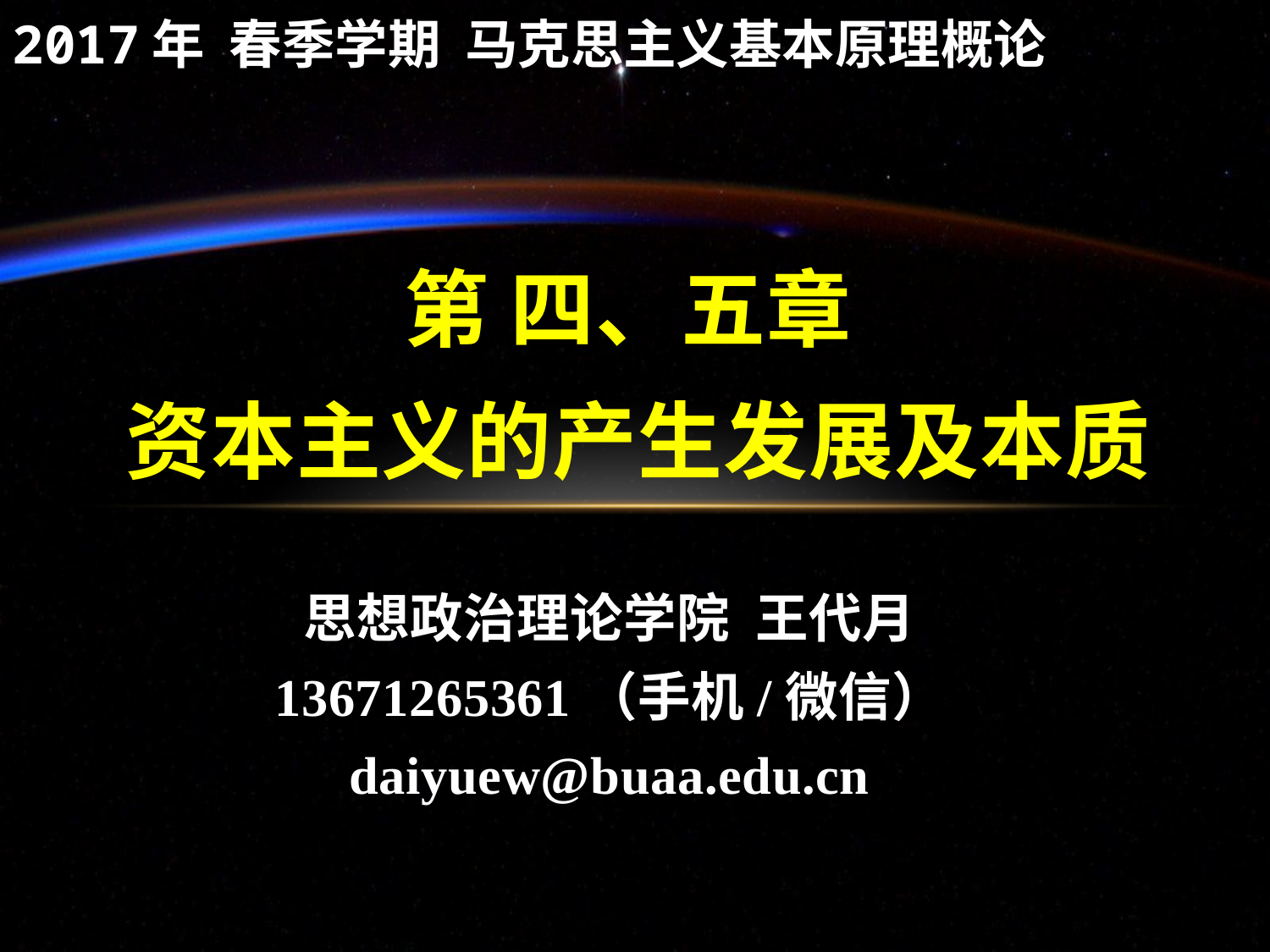

2017年  春季学期  马克思主义基本原理概论
# 第 四、五章 资本主义的产生发展及本质
思想政治理论学院  王代月
13671265361（手机/微信）
daiyuew@buaa.edu.cn